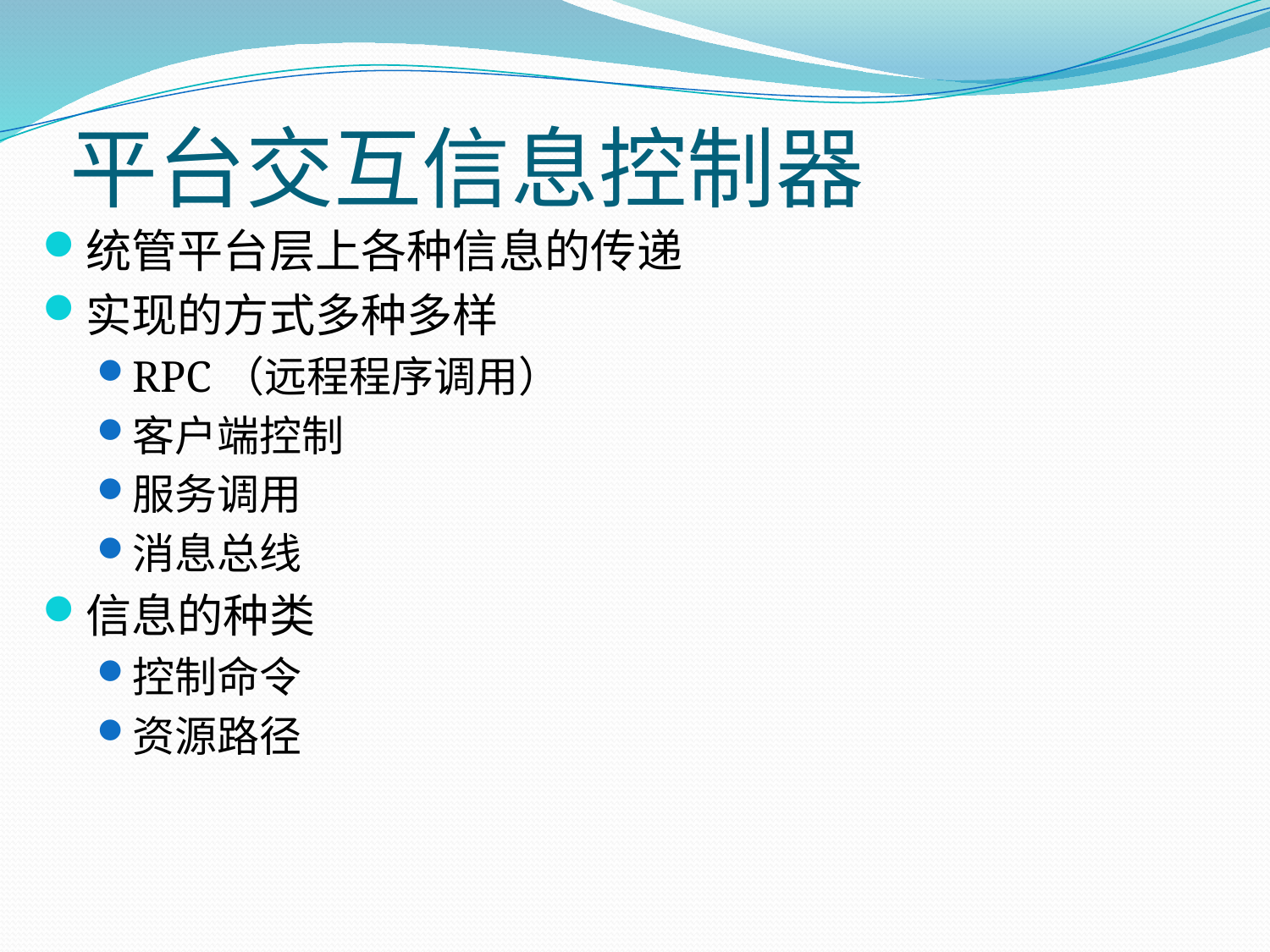

# 平台交互信息控制器
统管平台层上各种信息的传递
实现的方式多种多样
RPC（远程程序调用）
客户端控制
服务调用
消息总线
信息的种类
控制命令
资源路径